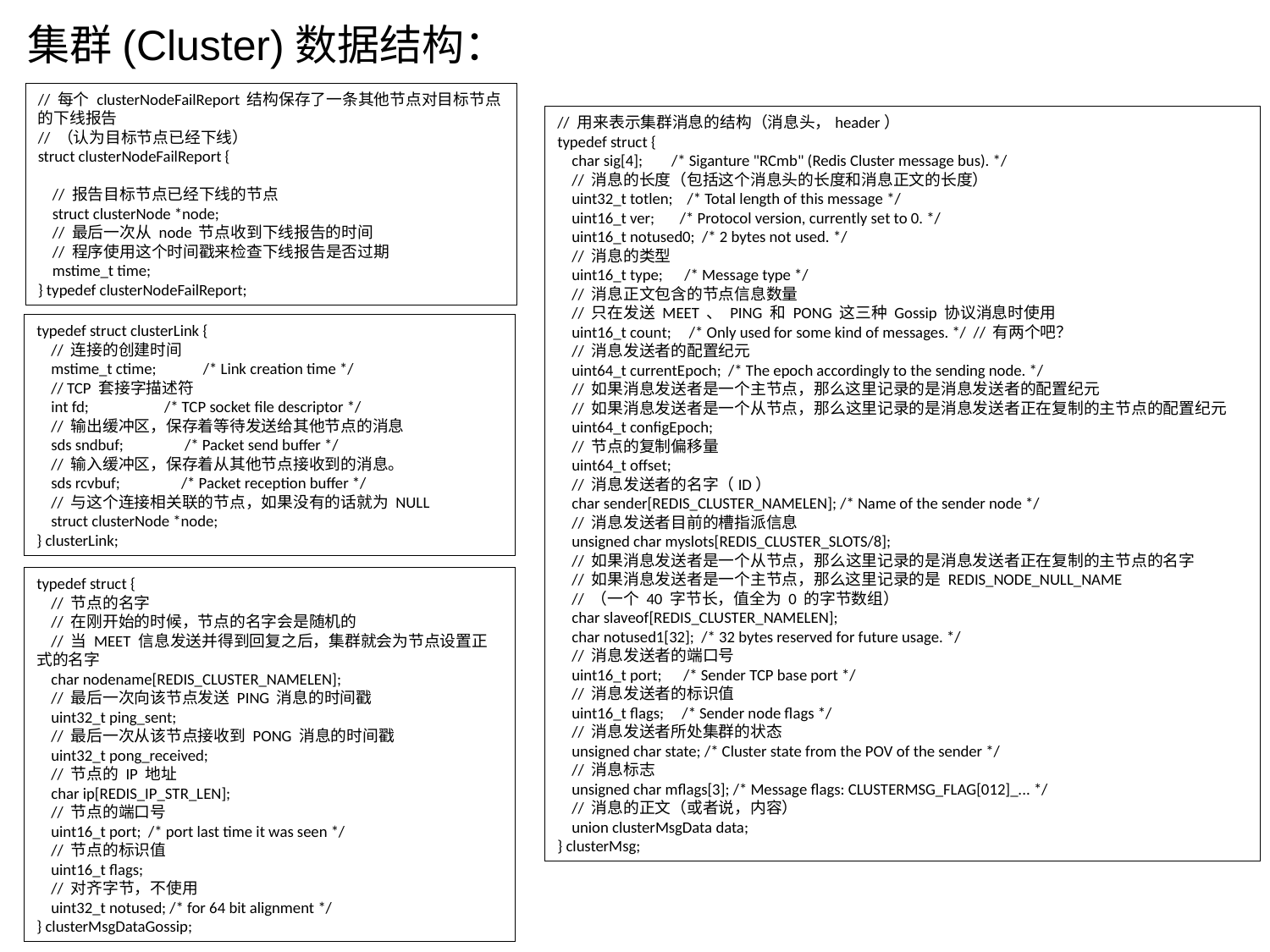

集群(Cluster)数据结构：
// 每个 clusterNodeFailReport 结构保存了一条其他节点对目标节点的下线报告
// （认为目标节点已经下线）
struct clusterNodeFailReport {

    // 报告目标节点已经下线的节点
    struct clusterNode *node;
    // 最后一次从 node 节点收到下线报告的时间
    // 程序使用这个时间戳来检查下线报告是否过期
    mstime_t time;
} typedef clusterNodeFailReport;
// 用来表示集群消息的结构（消息头，header）
typedef struct {
    char sig[4];        /* Siganture "RCmb" (Redis Cluster message bus). */
    // 消息的长度（包括这个消息头的长度和消息正文的长度）
    uint32_t totlen;    /* Total length of this message */
    uint16_t ver;       /* Protocol version, currently set to 0. */
    uint16_t notused0;  /* 2 bytes not used. */
    // 消息的类型
    uint16_t type;      /* Message type */
    // 消息正文包含的节点信息数量
    // 只在发送 MEET 、 PING 和 PONG 这三种 Gossip 协议消息时使用
    uint16_t count;     /* Only used for some kind of messages. */  // 有两个吧？
    // 消息发送者的配置纪元
    uint64_t currentEpoch;  /* The epoch accordingly to the sending node. */
    // 如果消息发送者是一个主节点，那么这里记录的是消息发送者的配置纪元
    // 如果消息发送者是一个从节点，那么这里记录的是消息发送者正在复制的主节点的配置纪元
    uint64_t configEpoch;
    // 节点的复制偏移量
    uint64_t offset;
    // 消息发送者的名字（ID）
    char sender[REDIS_CLUSTER_NAMELEN]; /* Name of the sender node */
    // 消息发送者目前的槽指派信息
    unsigned char myslots[REDIS_CLUSTER_SLOTS/8];
    // 如果消息发送者是一个从节点，那么这里记录的是消息发送者正在复制的主节点的名字
    // 如果消息发送者是一个主节点，那么这里记录的是 REDIS_NODE_NULL_NAME
    // （一个 40 字节长，值全为 0 的字节数组）
    char slaveof[REDIS_CLUSTER_NAMELEN];
    char notused1[32];  /* 32 bytes reserved for future usage. */
    // 消息发送者的端口号
    uint16_t port;      /* Sender TCP base port */
    // 消息发送者的标识值
    uint16_t flags;     /* Sender node flags */
    // 消息发送者所处集群的状态
    unsigned char state; /* Cluster state from the POV of the sender */
    // 消息标志
    unsigned char mflags[3]; /* Message flags: CLUSTERMSG_FLAG[012]_... */
    // 消息的正文（或者说，内容）
    union clusterMsgData data;
} clusterMsg;
typedef struct clusterLink {
    // 连接的创建时间
    mstime_t ctime;             /* Link creation time */
    // TCP 套接字描述符
    int fd;                     /* TCP socket file descriptor */
    // 输出缓冲区，保存着等待发送给其他节点的消息
    sds sndbuf;                 /* Packet send buffer */
    // 输入缓冲区，保存着从其他节点接收到的消息。
    sds rcvbuf;                 /* Packet reception buffer */
    // 与这个连接相关联的节点，如果没有的话就为 NULL
    struct clusterNode *node;
} clusterLink;
typedef struct {
    // 节点的名字
    // 在刚开始的时候，节点的名字会是随机的
    // 当 MEET 信息发送并得到回复之后，集群就会为节点设置正式的名字
    char nodename[REDIS_CLUSTER_NAMELEN];
    // 最后一次向该节点发送 PING 消息的时间戳
    uint32_t ping_sent;
    // 最后一次从该节点接收到 PONG 消息的时间戳
    uint32_t pong_received;
    // 节点的 IP 地址
    char ip[REDIS_IP_STR_LEN];
    // 节点的端口号
    uint16_t port;  /* port last time it was seen */
    // 节点的标识值
    uint16_t flags;
    // 对齐字节，不使用
    uint32_t notused; /* for 64 bit alignment */
} clusterMsgDataGossip;